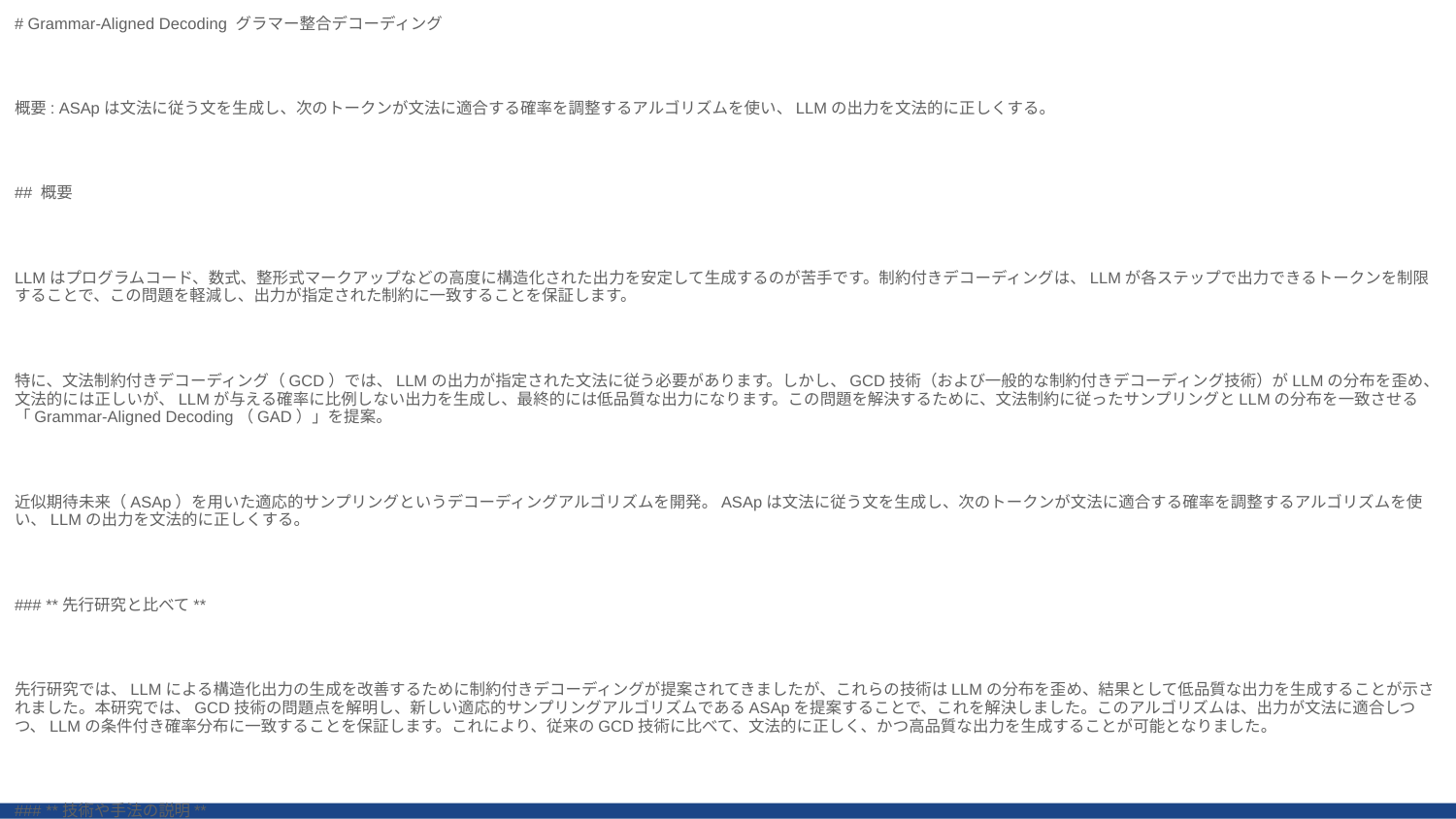

# Grammar-Aligned Decoding グラマー整合デコーディング

概要: ASApは文法に従う文を生成し、次のトークンが文法に適合する確率を調整するアルゴリズムを使い、LLMの出力を文法的に正しくする。

## 概要

LLMはプログラムコード、数式、整形式マークアップなどの高度に構造化された出力を安定して生成するのが苦手です。制約付きデコーディングは、LLMが各ステップで出力できるトークンを制限することで、この問題を軽減し、出力が指定された制約に一致することを保証します。

特に、文法制約付きデコーディング（GCD）では、LLMの出力が指定された文法に従う必要があります。しかし、GCD技術（および一般的な制約付きデコーディング技術）がLLMの分布を歪め、文法的には正しいが、LLMが与える確率に比例しない出力を生成し、最終的には低品質な出力になります。この問題を解決するために、文法制約に従ったサンプリングとLLMの分布を一致させる「Grammar-Aligned Decoding（GAD）」を提案。

近似期待未来（ASAp）を用いた適応的サンプリングというデコーディングアルゴリズムを開発。ASApは文法に従う文を生成し、次のトークンが文法に適合する確率を調整するアルゴリズムを使い、LLMの出力を文法的に正しくする。

### **先行研究と比べて**

先行研究では、LLMによる構造化出力の生成を改善するために制約付きデコーディングが提案されてきましたが、これらの技術はLLMの分布を歪め、結果として低品質な出力を生成することが示されました。本研究では、GCD技術の問題点を解明し、新しい適応的サンプリングアルゴリズムであるASApを提案することで、これを解決しました。このアルゴリズムは、出力が文法に適合しつつ、LLMの条件付き確率分布に一致することを保証します。これにより、従来のGCD技術に比べて、文法的に正しく、かつ高品質な出力を生成することが可能となりました。

### **技術や手法の説明**

1. **Grammar-Constrained Decoding（GCD）**
    - 文法制約付きデコーディング（GCD）は、LLMの出力が指定された文法に従うようにするための技術です。しかし、GCDはLLMの分布を歪めるため、文法的には正しいが低品質な出力を生成することがあります。
2. **Grammar-Aligned Decoding（GAD）**
    - GADは、出力が文法に適合し、かつLLMの分布に一致することを目指します。これにより、文法的には正しく、かつ高品質な出力を生成することができます。
3. **Adaptive Sampling with Approximate Expected Futures（ASAp）**
    - ASApは、文法制約付きデコーディングアルゴリズムの上に構築されており、過去のサンプル出力を使用して、異なる出力プレフィックスの未来の文法性を過大評価することで、文法的な出力を保証しつつ、条件付き確率分布に一致する出力を生成します。

### **次に読むべき論文**

次に読むべき関連論文としては、以下のものが挙げられます：

- 「Constrained Decoding for Large Language Models」
- 「Syntax-Guided Synthesis Problems」
- 「Constrained Language Models Yield Few-Shot Semantic Parsers」